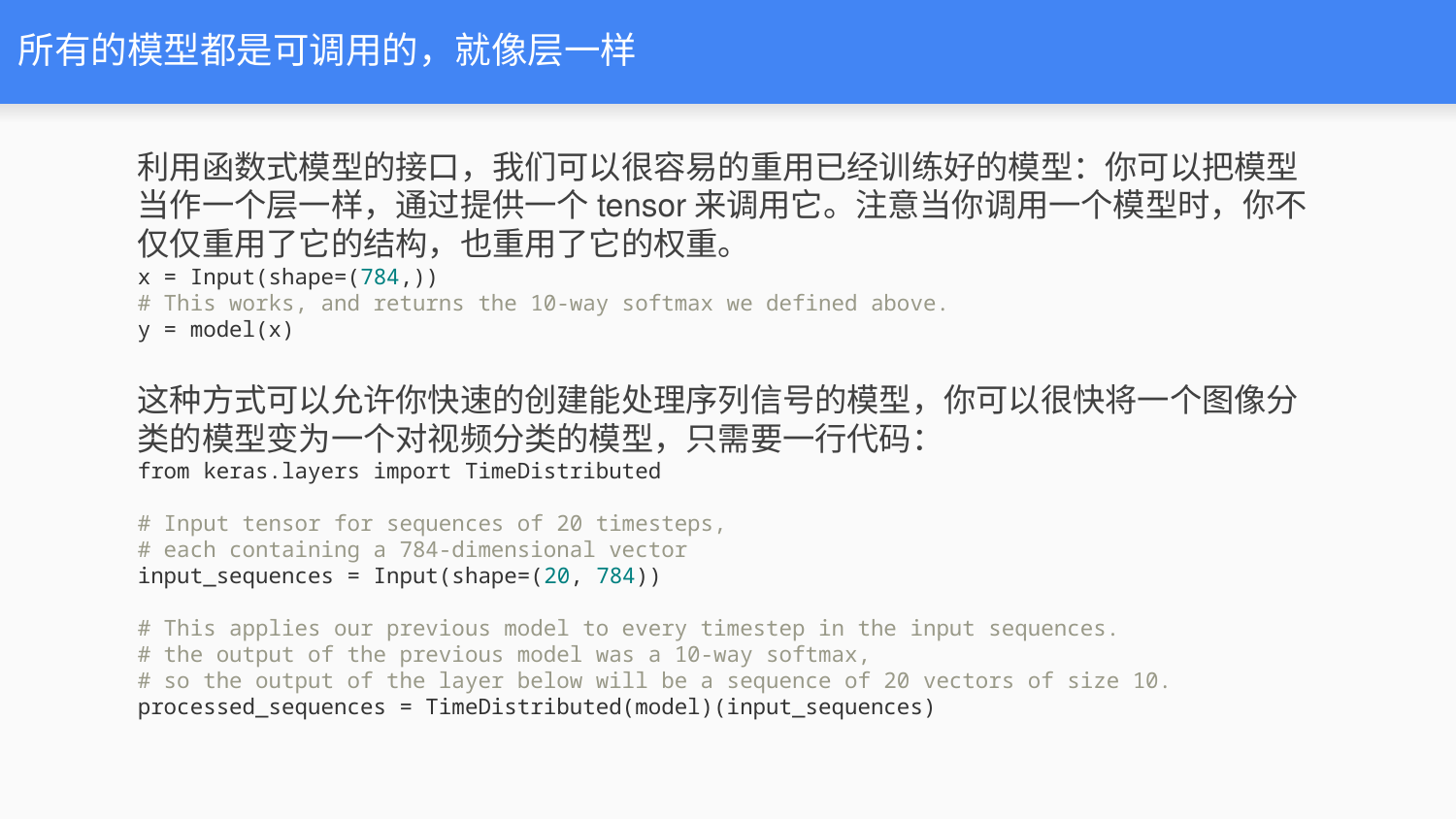

# 所有的模型都是可调用的，就像层一样
利用函数式模型的接口，我们可以很容易的重用已经训练好的模型：你可以把模型当作一个层一样，通过提供一个tensor来调用它。注意当你调用一个模型时，你不仅仅重用了它的结构，也重用了它的权重。
x = Input(shape=(784,))
# This works, and returns the 10-way softmax we defined above.
y = model(x)

这种方式可以允许你快速的创建能处理序列信号的模型，你可以很快将一个图像分类的模型变为一个对视频分类的模型，只需要一行代码：
from keras.layers import TimeDistributed

# Input tensor for sequences of 20 timesteps,
# each containing a 784-dimensional vector
input_sequences = Input(shape=(20, 784))

# This applies our previous model to every timestep in the input sequences.
# the output of the previous model was a 10-way softmax,
# so the output of the layer below will be a sequence of 20 vectors of size 10.
processed_sequences = TimeDistributed(model)(input_sequences)